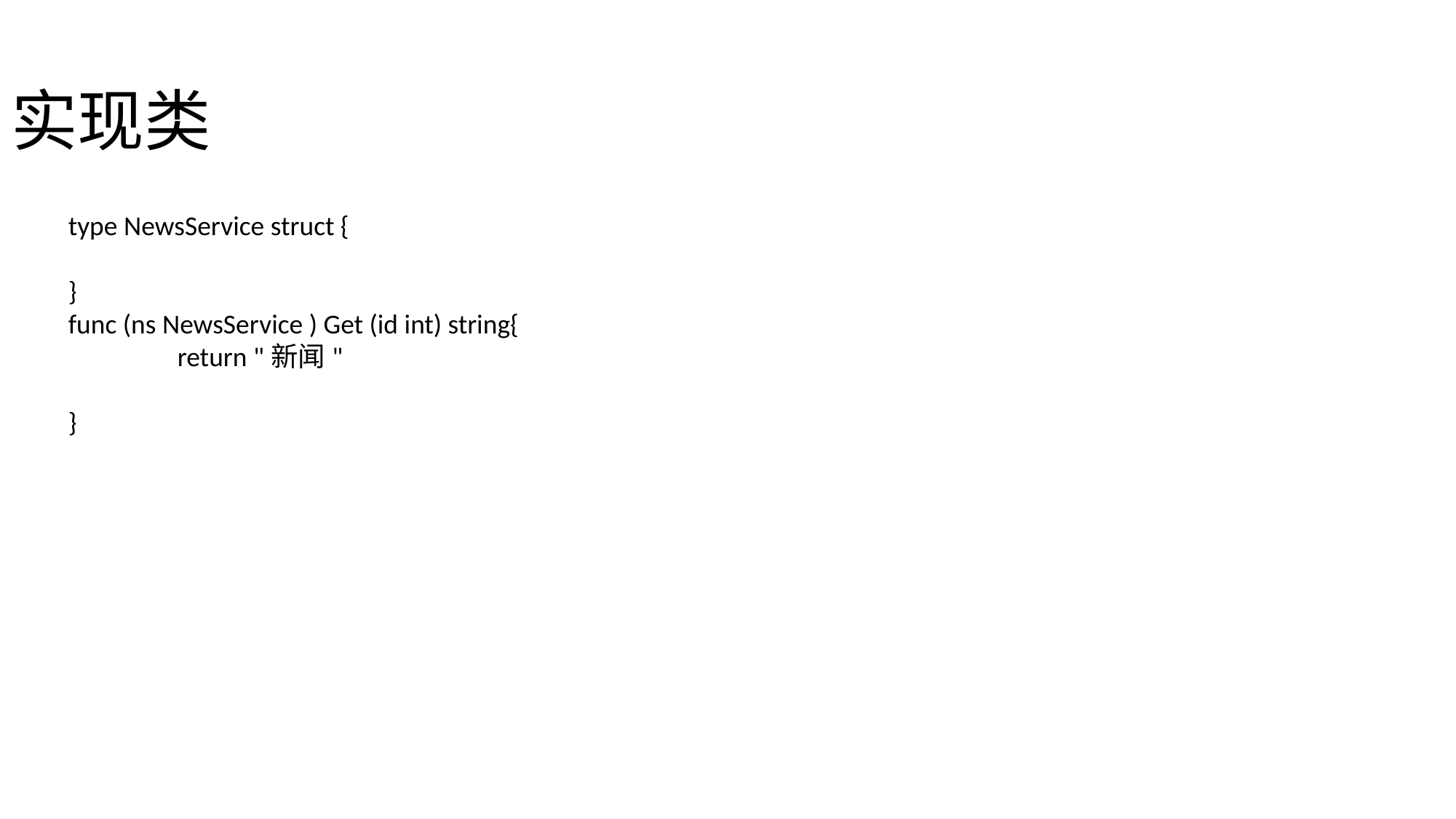

# 实现类
type NewsService struct {

}
func (ns NewsService ) Get (id int) string{
	return "新闻"
}